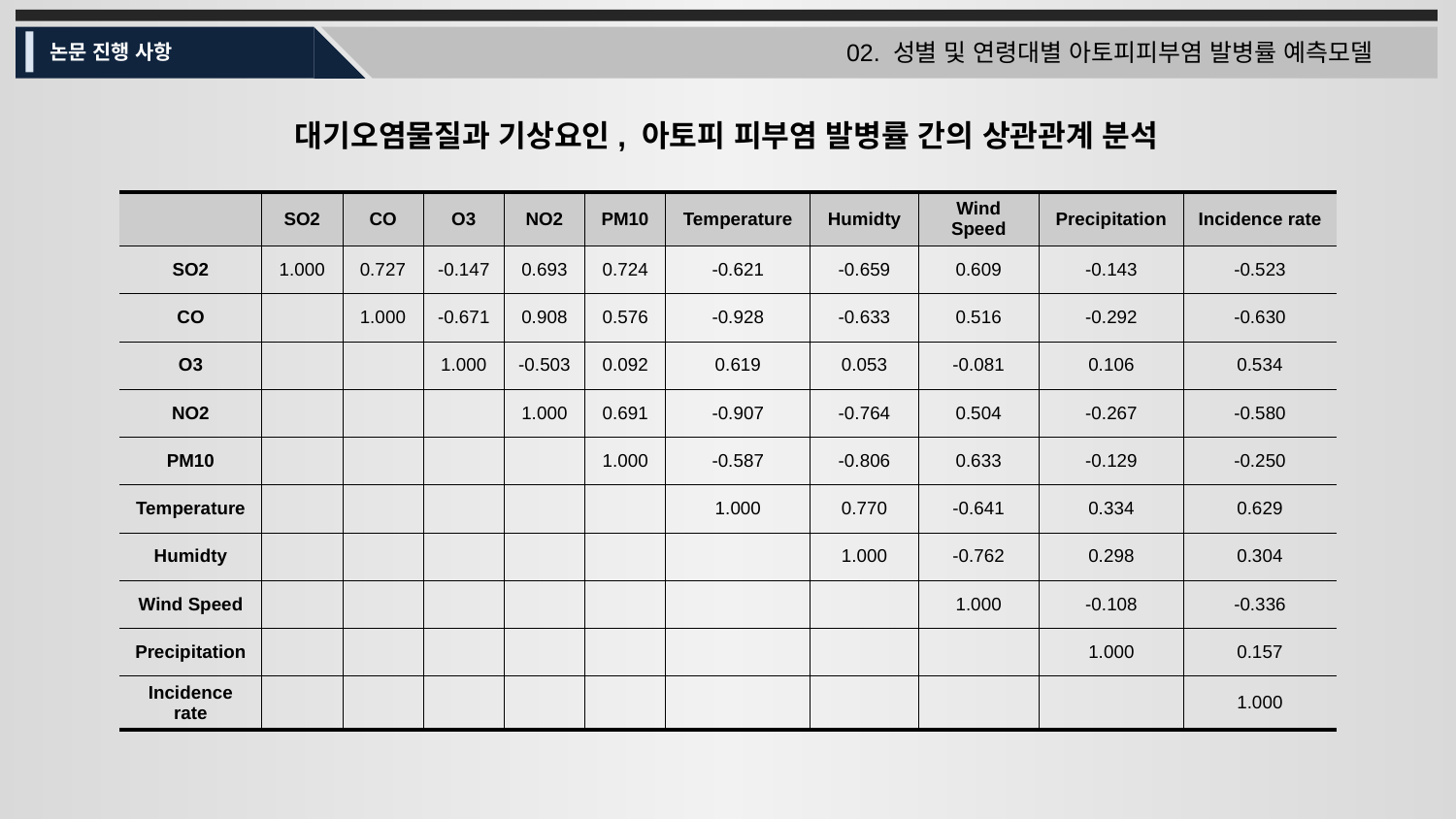

02. 성별 및 연령대별 아토피피부염 발병률 예측모델

논문 진행 사항
대기오염물질과 기상요인, 아토피 피부염 발병률 간의 상관관계 분석
|  | SO2 | CO | O3 | NO2 | PM10 | Temperature | Humidty | Wind Speed | Precipitation | Incidence rate |
| --- | --- | --- | --- | --- | --- | --- | --- | --- | --- | --- |
| SO2 | 1.000 | 0.727 | -0.147 | 0.693 | 0.724 | -0.621 | -0.659 | 0.609 | -0.143 | -0.523 |
| CO |  | 1.000 | -0.671 | 0.908 | 0.576 | -0.928 | -0.633 | 0.516 | -0.292 | -0.630 |
| O3 |  |  | 1.000 | -0.503 | 0.092 | 0.619 | 0.053 | -0.081 | 0.106 | 0.534 |
| NO2 |  |  |  | 1.000 | 0.691 | -0.907 | -0.764 | 0.504 | -0.267 | -0.580 |
| PM10 |  |  |  |  | 1.000 | -0.587 | -0.806 | 0.633 | -0.129 | -0.250 |
| Temperature |  |  |  |  |  | 1.000 | 0.770 | -0.641 | 0.334 | 0.629 |
| Humidty |  |  |  |  |  |  | 1.000 | -0.762 | 0.298 | 0.304 |
| Wind Speed |  |  |  |  |  |  |  | 1.000 | -0.108 | -0.336 |
| Precipitation |  |  |  |  |  |  |  |  | 1.000 | 0.157 |
| Incidence rate |  |  |  |  |  |  |  |  |  | 1.000 |